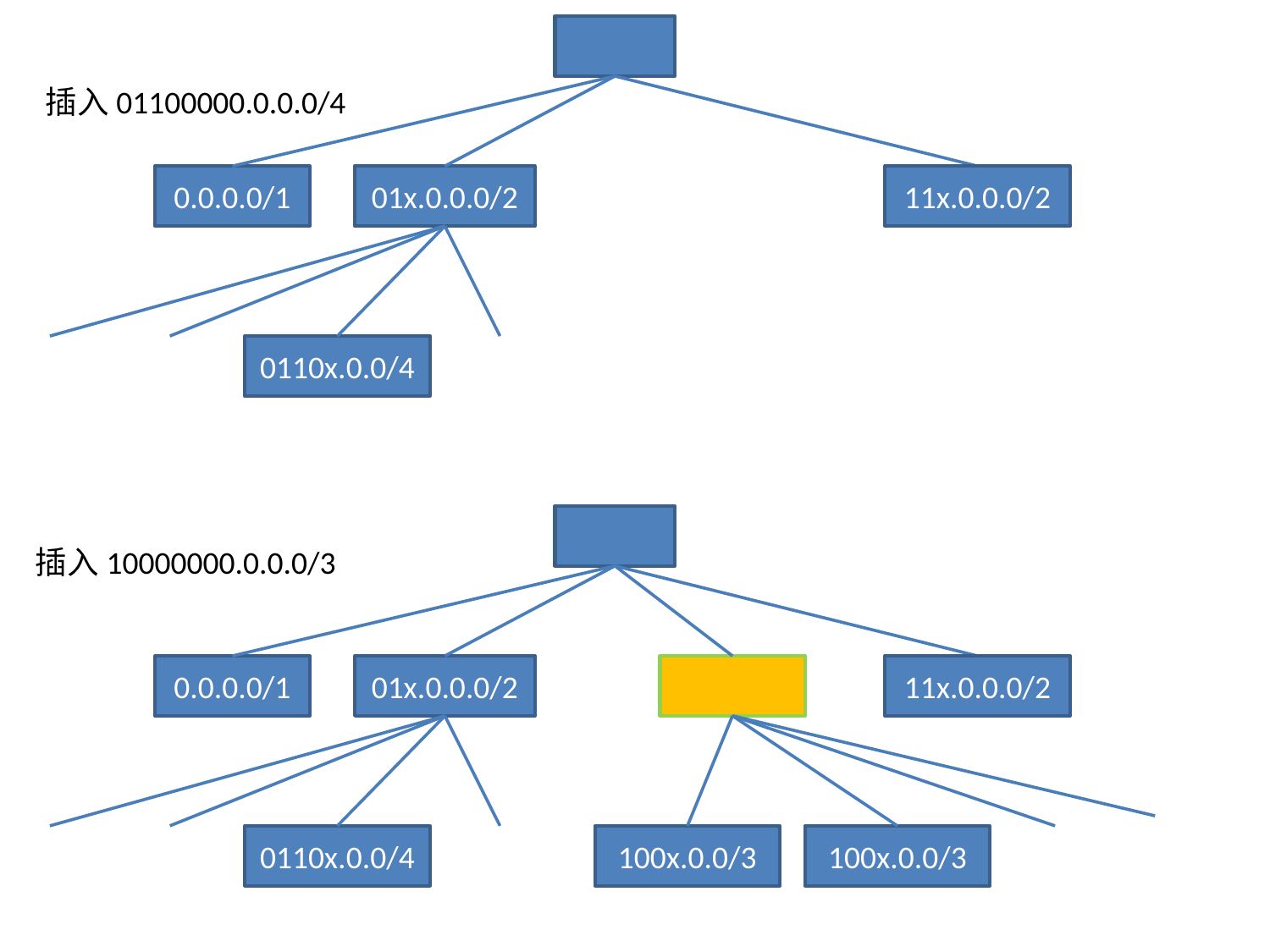

插入01100000.0.0.0/4
0.0.0.0/1
01x.0.0.0/2
11x.0.0.0/2
0110x.0.0/4

插入10000000.0.0.0/3
0.0.0.0/1
01x.0.0.0/2

11x.0.0.0/2
0110x.0.0/4
100x.0.0/3
100x.0.0/3